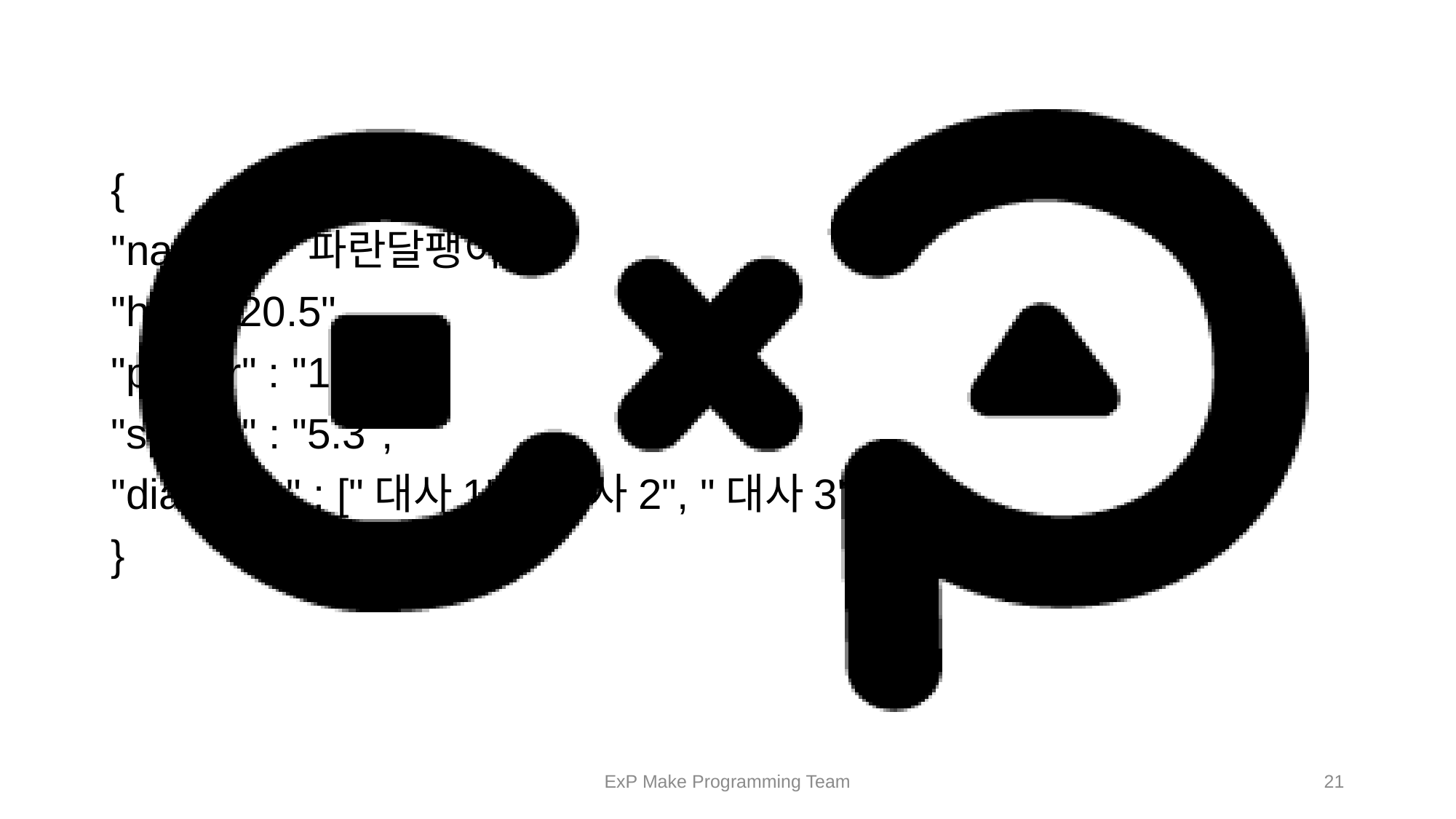

#
{
"name" : "파란달팽이",
"hp" : "20.5",
"power" : "10",
"speed" : "5.3",
"dialogue" : ["대사1", "대사2", "대사3"]
}
ExP Make Programming Team
21